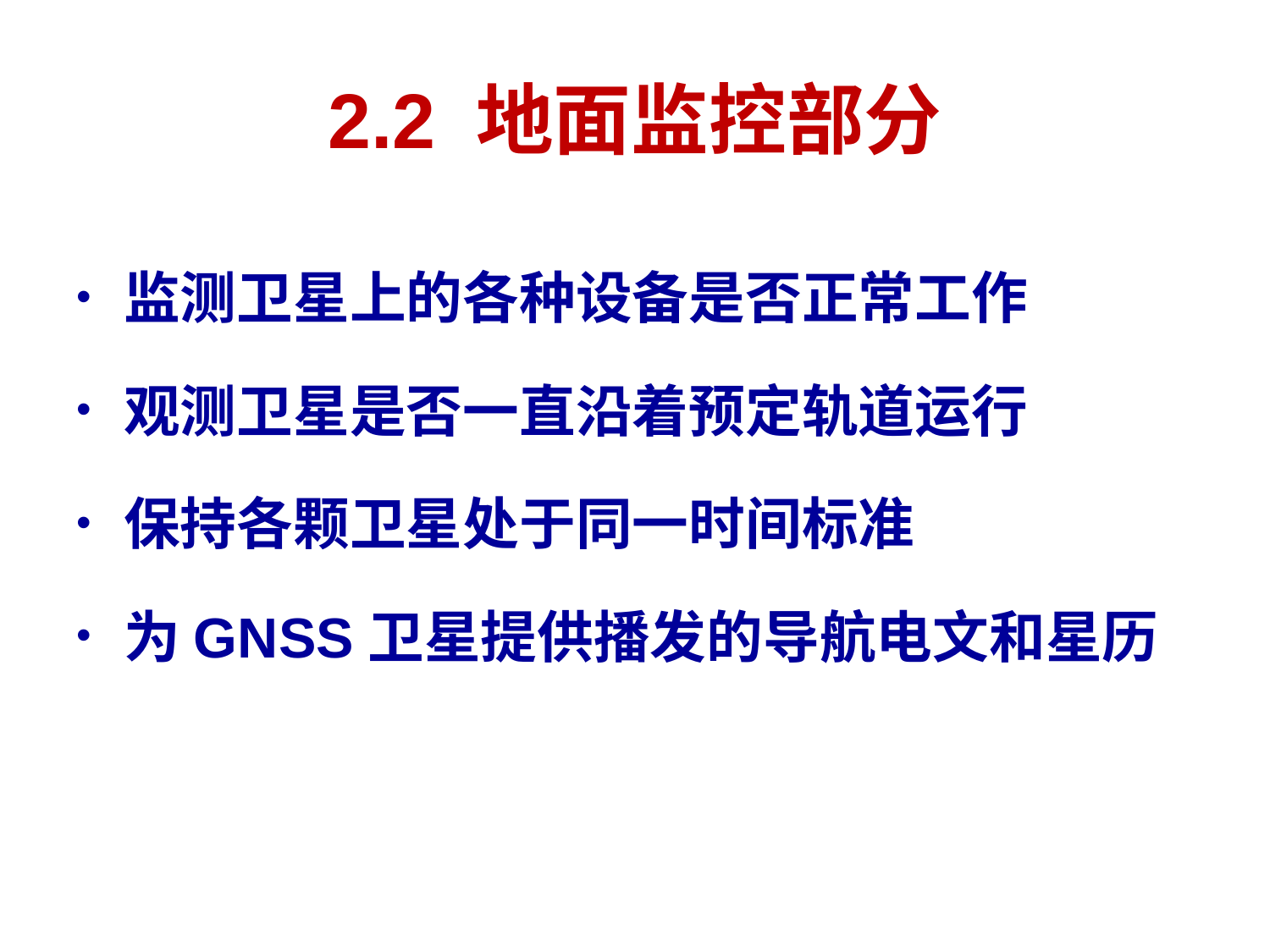

# 2.2 地面监控部分
监测卫星上的各种设备是否正常工作
观测卫星是否一直沿着预定轨道运行
保持各颗卫星处于同一时间标准
为GNSS卫星提供播发的导航电文和星历